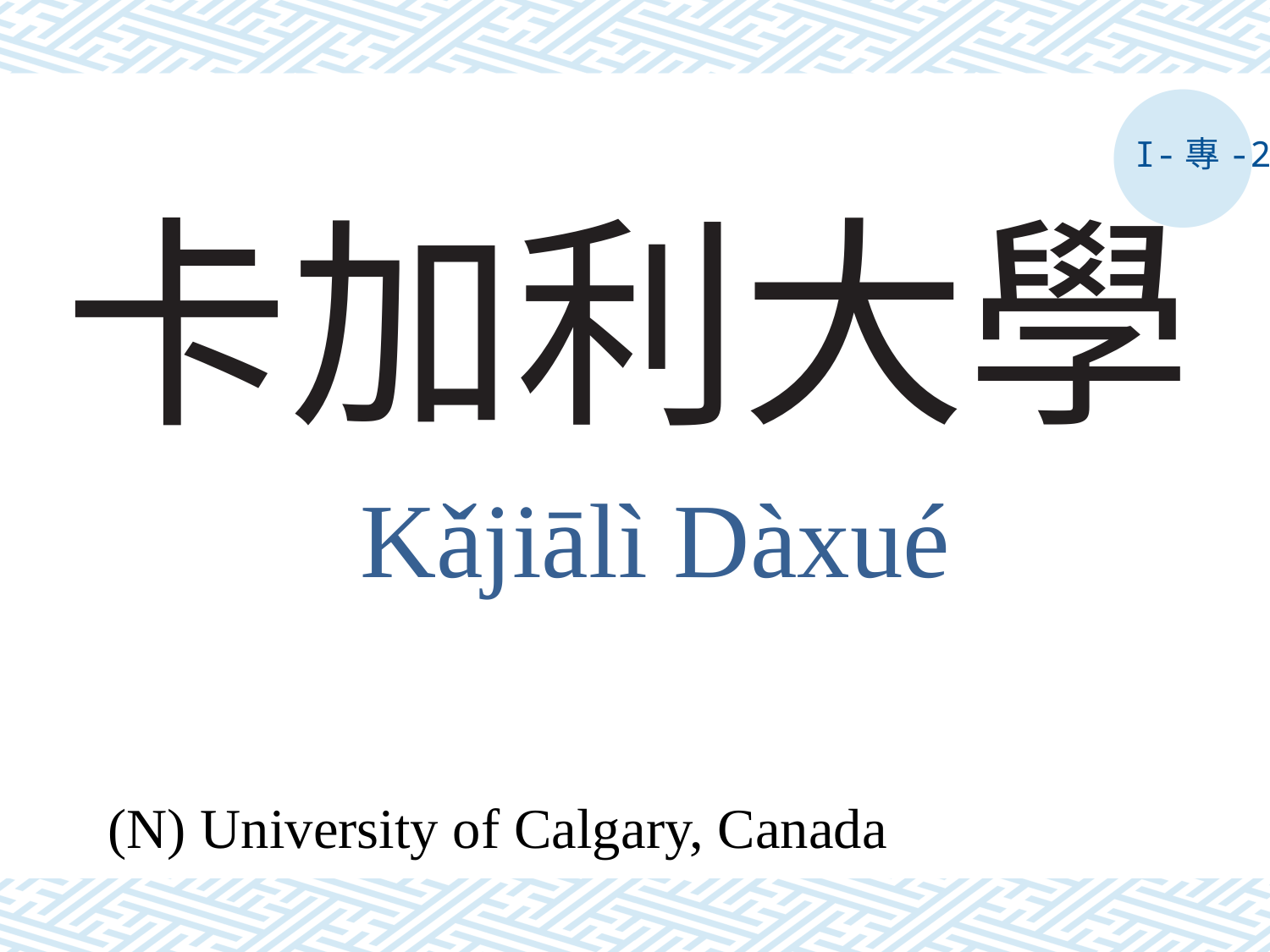

I-專-2

# 卡加利大學
Kǎjiālì Dàxué
(N) University of Calgary, Canada